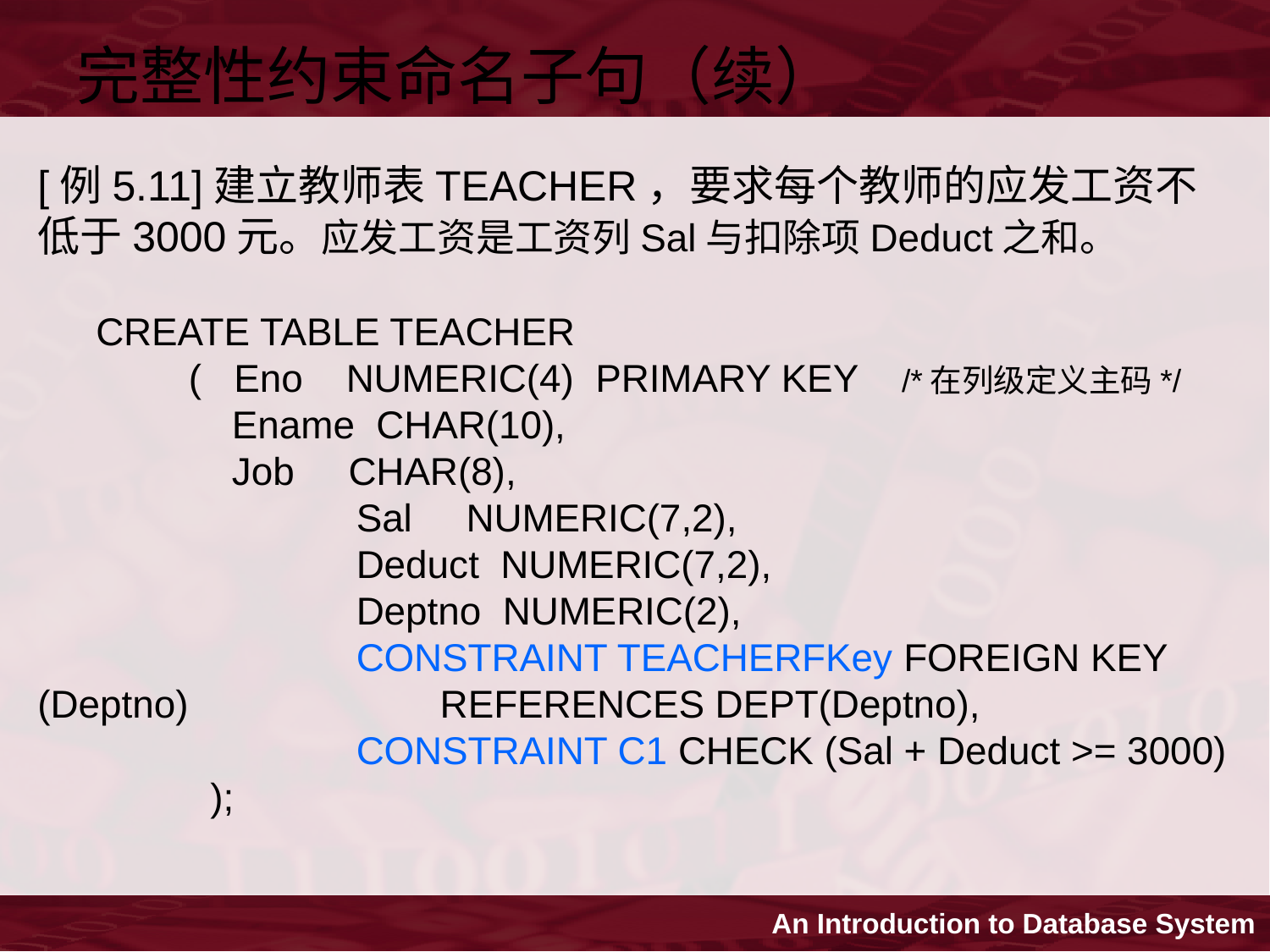

完整性约束命名子句（续）
[例5.11]建立教师表TEACHER，要求每个教师的应发工资不低于3000元。应发工资是工资列Sal与扣除项Deduct之和。

      CREATE TABLE TEACHER
              (   Eno    NUMERIC(4)  PRIMARY KEY    /*在列级定义主码*/
                  Ename  CHAR(10),
                  Job     CHAR(8),
 		      Sal     NUMERIC(7,2),
 		      Deduct  NUMERIC(7,2),
 		      Deptno  NUMERIC(2),
  		      CONSTRAINT TEACHERFKey FOREIGN KEY (Deptno) 		  REFERENCES DEPT(Deptno),
  		      CONSTRAINT C1 CHECK (Sal + Deduct >= 3000)
                );